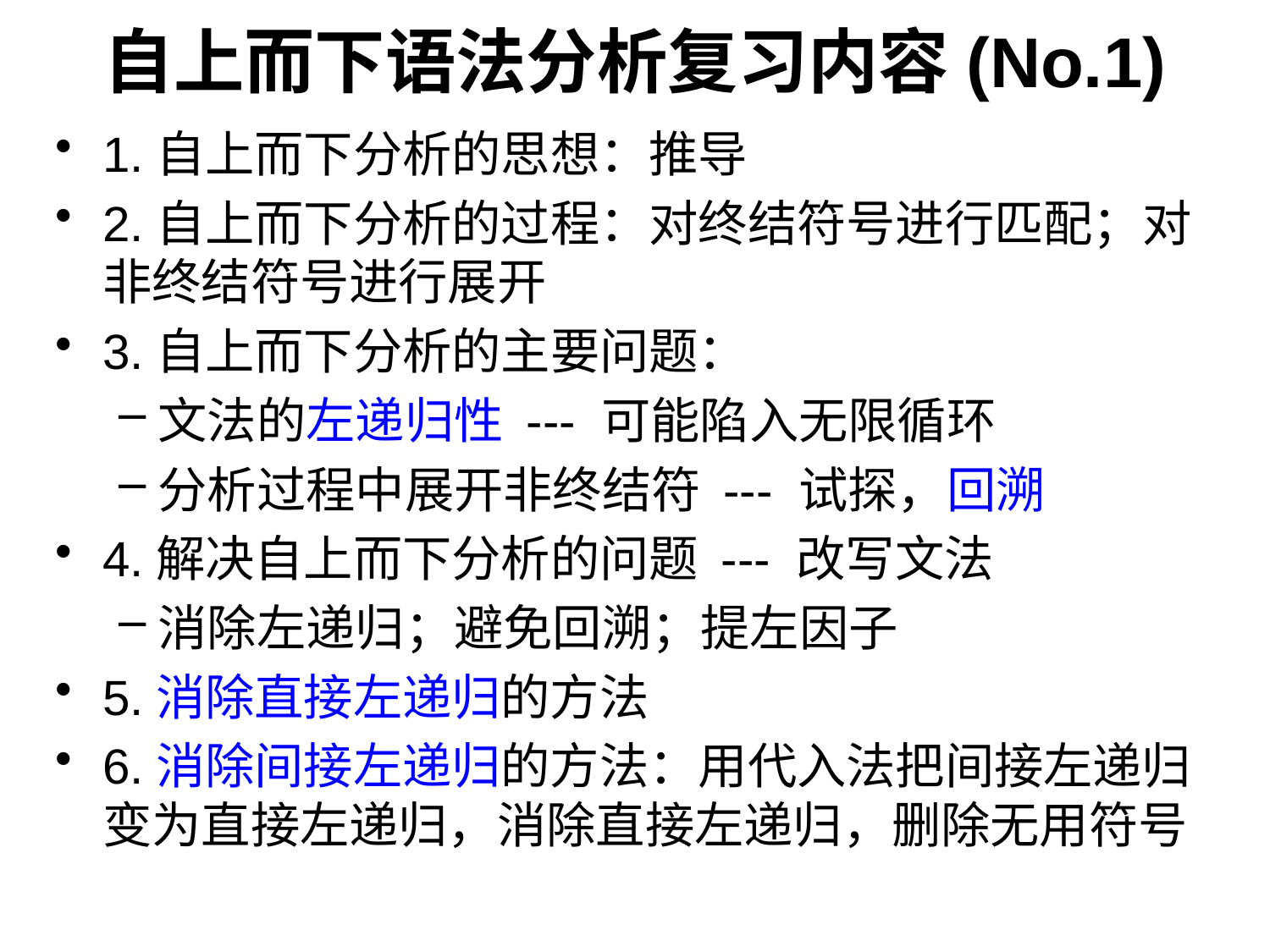

# 自上而下语法分析复习内容(No.1)
1.自上而下分析的思想：推导
2.自上而下分析的过程：对终结符号进行匹配；对非终结符号进行展开
3.自上而下分析的主要问题：
文法的左递归性 --- 可能陷入无限循环
分析过程中展开非终结符 --- 试探，回溯
4.解决自上而下分析的问题 --- 改写文法
消除左递归；避免回溯；提左因子
5.消除直接左递归的方法
6.消除间接左递归的方法：用代入法把间接左递归变为直接左递归，消除直接左递归，删除无用符号